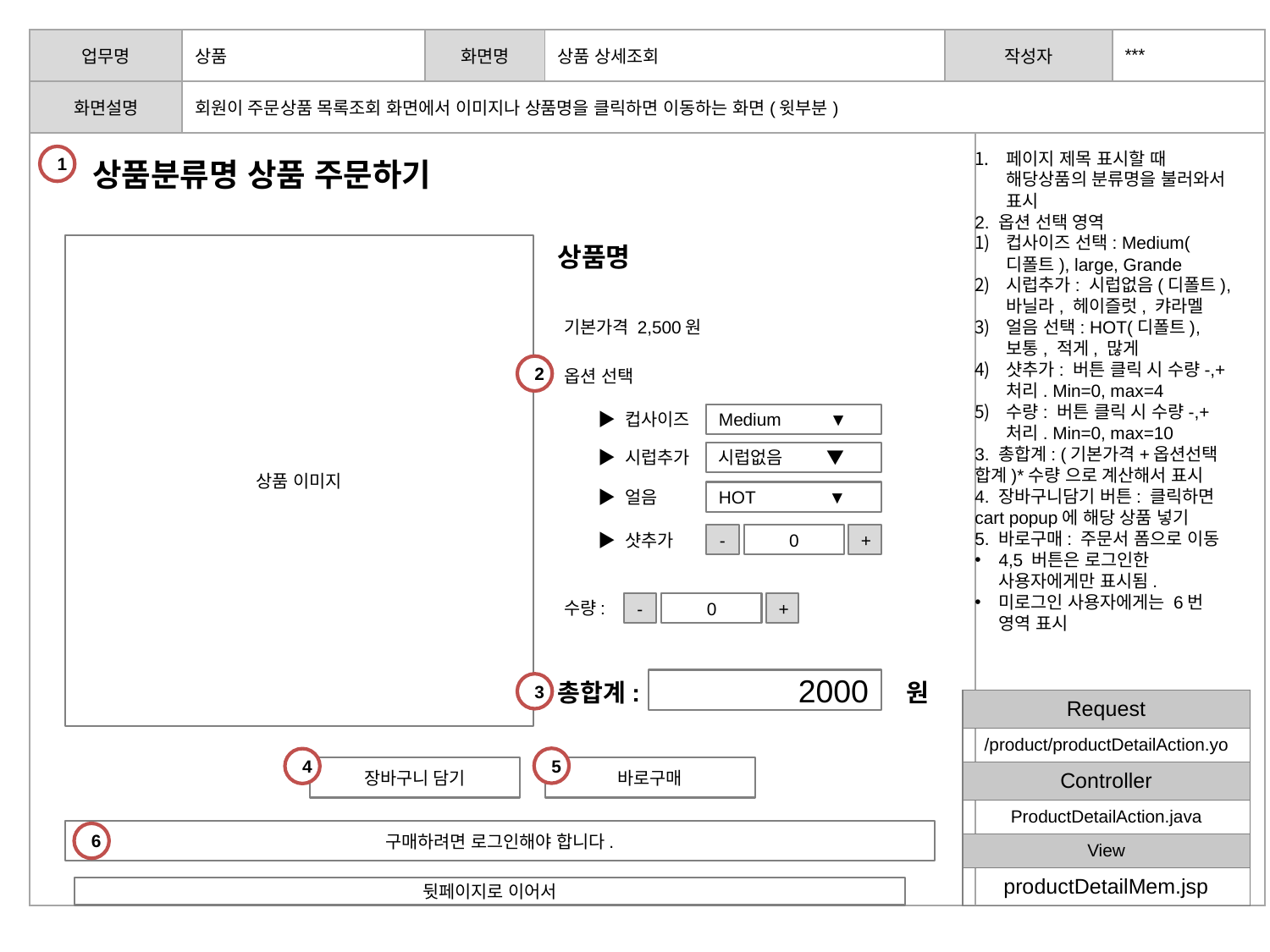

| 업무명 | 상품 | 화면명 | 상품 상세조회 | 작성자 |  | \*\*\* |
| --- | --- | --- | --- | --- | --- | --- |
| 화면설명 | 회원이 주문상품 목록조회 화면에서 이미지나 상품명을 클릭하면 이동하는 화면(윗부분) |  |  |  |  |  |
|  |  |  |  |  |  |  |
페이지 제목 표시할 때 해당상품의 분류명을 불러와서 표시
2. 옵션 선택 영역
컵사이즈 선택: Medium(디폴트), large, Grande
시럽추가: 시럽없음(디폴트), 바닐라, 헤이즐럿, 캬라멜
얼음 선택: HOT(디폴트), 보통, 적게, 많게
샷추가: 버튼 클릭 시 수량-,+ 처리. Min=0, max=4
수량: 버튼 클릭 시 수량-,+ 처리. Min=0, max=10
3. 총합계: (기본가격+옵션선택 합계)*수량 으로 계산해서 표시
4. 장바구니담기 버튼: 클릭하면 cart popup에 해당 상품 넣기
5. 바로구매: 주문서 폼으로 이동
4,5 버튼은 로그인한 사용자에게만 표시됨.
미로그인 사용자에게는 6번 영역 표시

1
상품분류명 상품 주문하기
상품명
상품 이미지
기본가격 2,500원
옵션 선택
2
▶ 컵사이즈
Medium          ▼
▶ 시럽추가
시럽없음         ▼
▶ 얼음
HOT               ▼
▶ 샷추가
-
0
+
수량:
-
0
+
2000
총합계:
원
3
| Request |
| --- |
| /product/productDetailAction.yo |
| Controller |
| ProductDetailAction.java |
| View |
| productDetailMem.jsp |
5
4
장바구니 담기
바로구매
구매하려면 로그인해야 합니다.
6
뒷페이지로 이어서